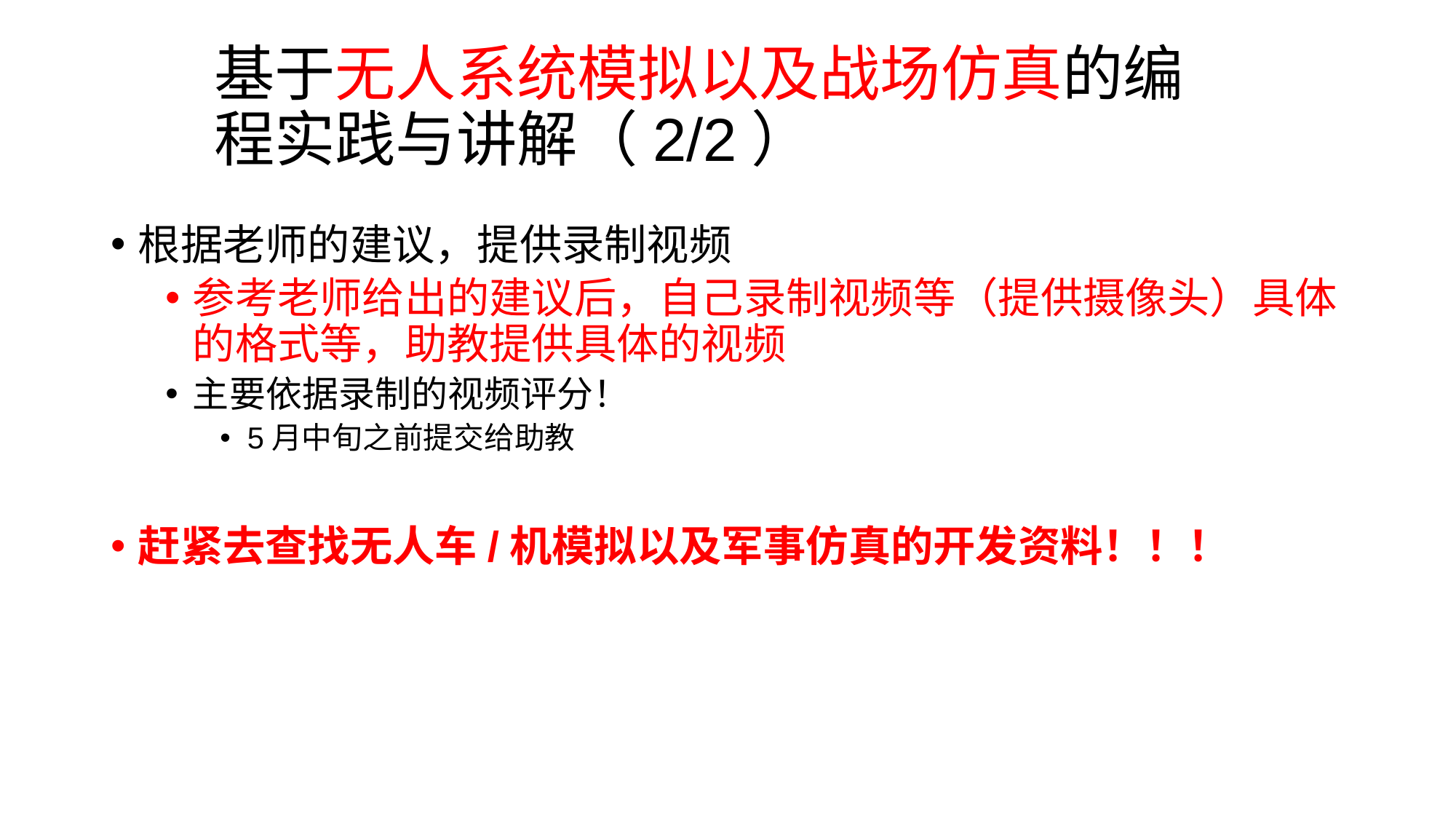

# 基于无人系统模拟以及战场仿真的编程实践与讲解（2/2）
根据老师的建议，提供录制视频
参考老师给出的建议后，自己录制视频等（提供摄像头）具体的格式等，助教提供具体的视频
主要依据录制的视频评分！
5月中旬之前提交给助教

赶紧去查找无人车/机模拟以及军事仿真的开发资料！！！